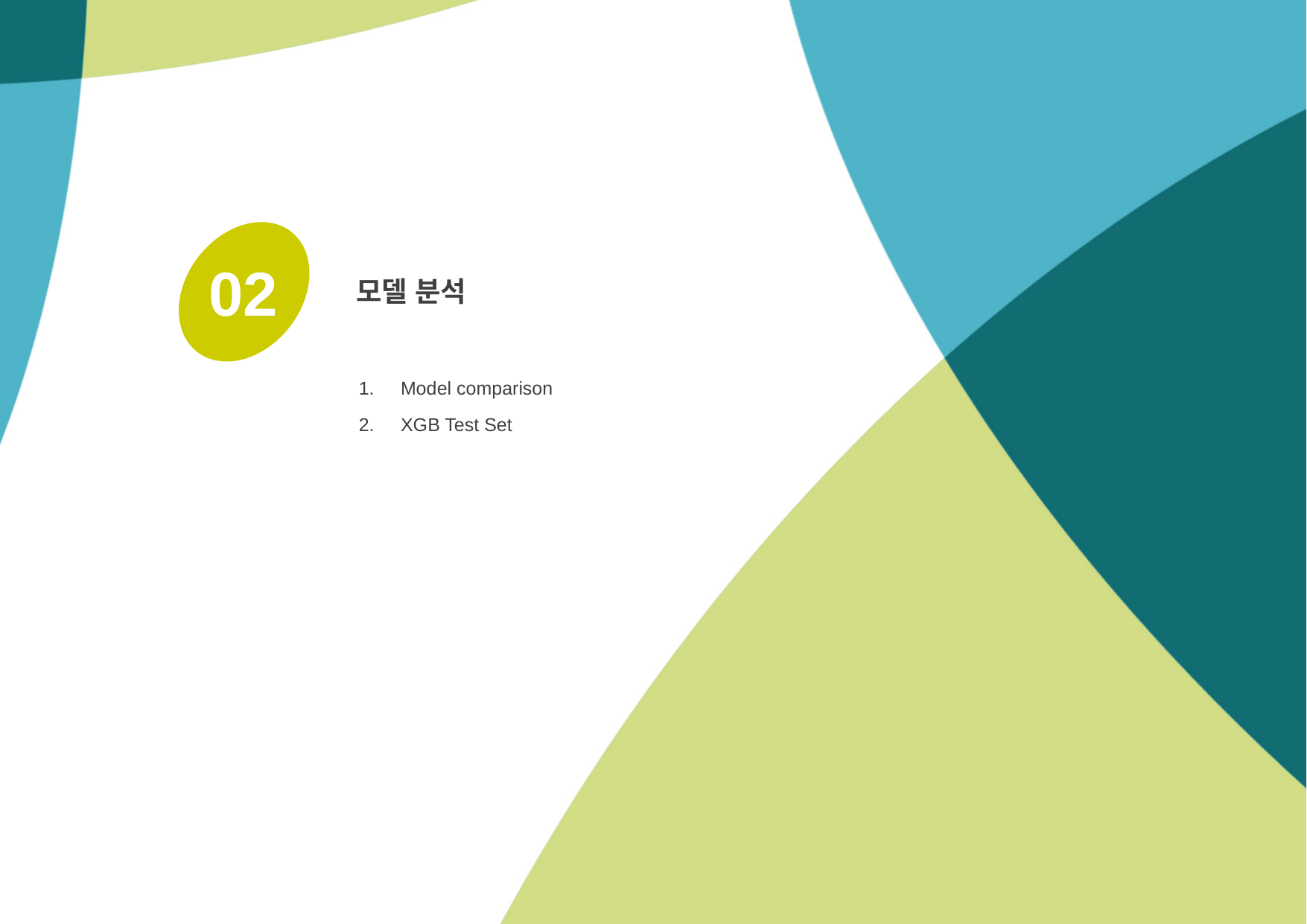

02
모델 분석
Model comparison
XGB Test Set